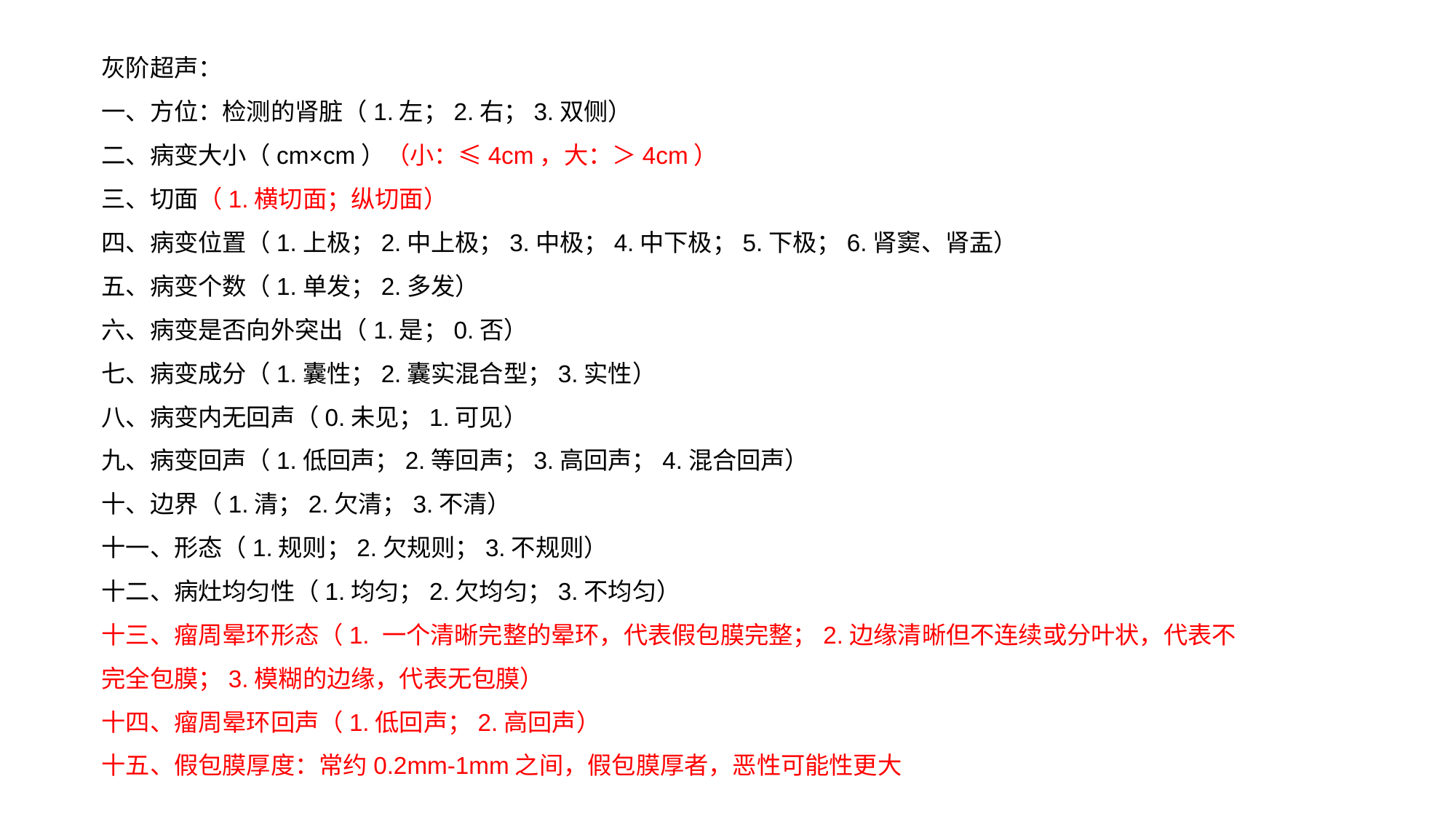

灰阶超声：
一、方位：检测的肾脏（1.左；2.右；3.双侧）
二、病变大小（cm×cm）（小：≤4cm，大：＞4cm）
三、切面（1.横切面；纵切面）
四、病变位置（1.上极；2.中上极；3.中极；4.中下极；5.下极；6.肾窦、肾盂）
五、病变个数（1.单发；2.多发）
六、病变是否向外突出（1.是；0.否）
七、病变成分（1.囊性；2.囊实混合型；3.实性）
八、病变内无回声（0.未见；1.可见）
九、病变回声（1.低回声；2.等回声；3.高回声；4.混合回声）
十、边界（1.清；2.欠清；3.不清）
十一、形态（1.规则；2.欠规则；3.不规则）
十二、病灶均匀性（1.均匀；2.欠均匀；3.不均匀）
十三、瘤周晕环形态（1. 一个清晰完整的晕环，代表假包膜完整；2.边缘清晰但不连续或分叶状，代表不完全包膜；3.模糊的边缘，代表无包膜）
十四、瘤周晕环回声（1.低回声；2.高回声）
十五、假包膜厚度：常约0.2mm-1mm之间，假包膜厚者，恶性可能性更大